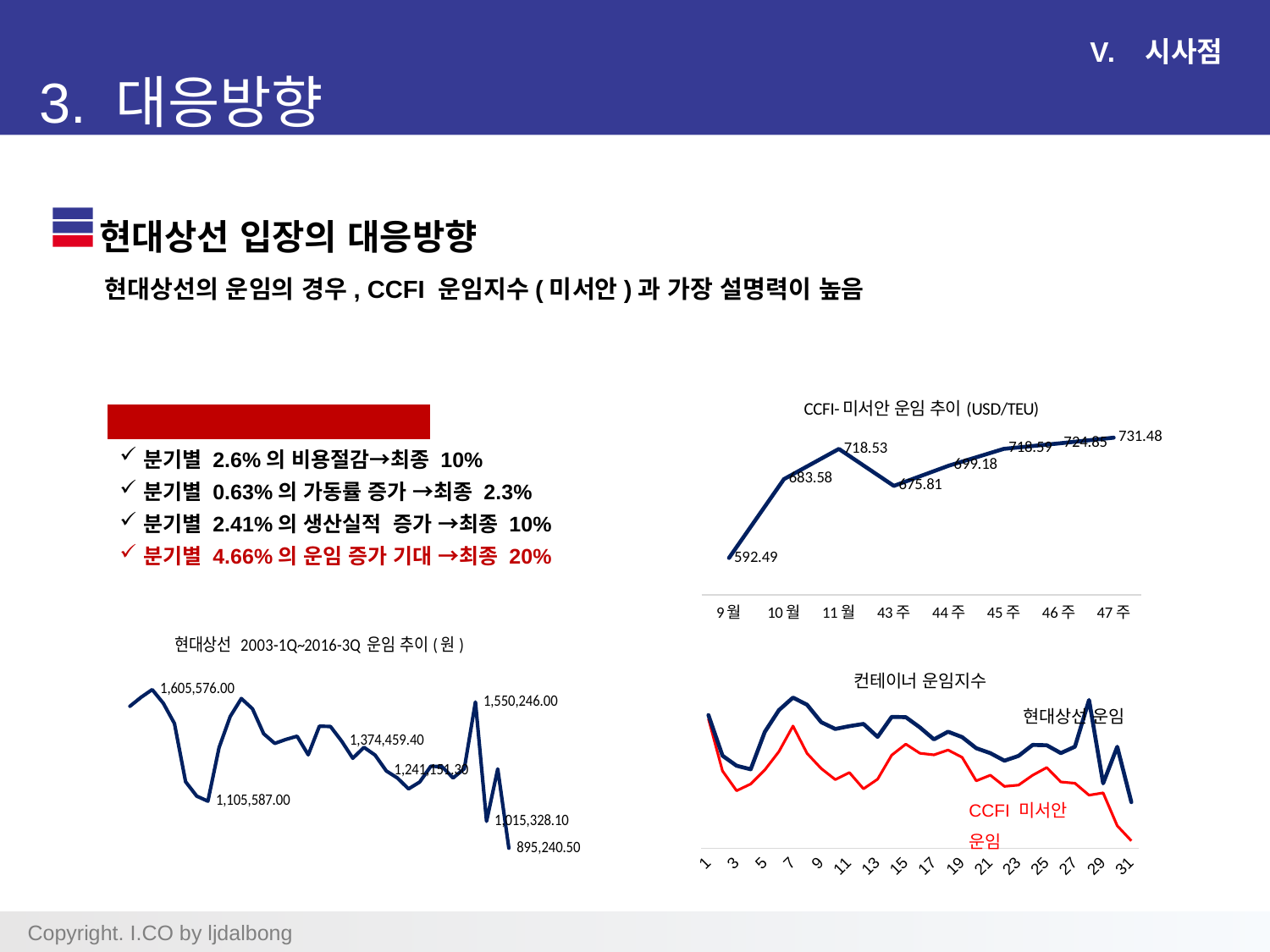

시사점
3. 대응방향
현대상선 입장의 대응방향
현대상선의 운임의 경우, CCFI 운임지수(미서안)과 가장 설명력이 높음

### Chart: CCFI-미서안 운임 추이(USD/TEU)

| Category |  |
|---|---|
| 9월 | 592.49 |
| 10월 | 683.58 |
| 11월 | 718.53 |
| 43주 | 675.81 |
| 44주 | 699.18 |
| 45주 | 718.59 |
| 46주 | 724.85 |
| 47주 | 731.48 |
2017년 Goal : 운임 상승
분기별 2.6%의 비용절감→최종 10%
분기별 0.63%의 가동률 증가 →최종 2.3%
분기별 2.41%의 생산실적  증가 →최종 10%
분기별 4.66%의 운임 증가 기대 →최종 20%

### Chart: 컨테이너 운임지수

| Category |  |  |
|---|---|---|

### Chart: 현대상선 2003-1Q~2016-3Q 운임 추이(원)

| Category |  |
|---|---|
현대상선 운임
CCFI 미서안 운임